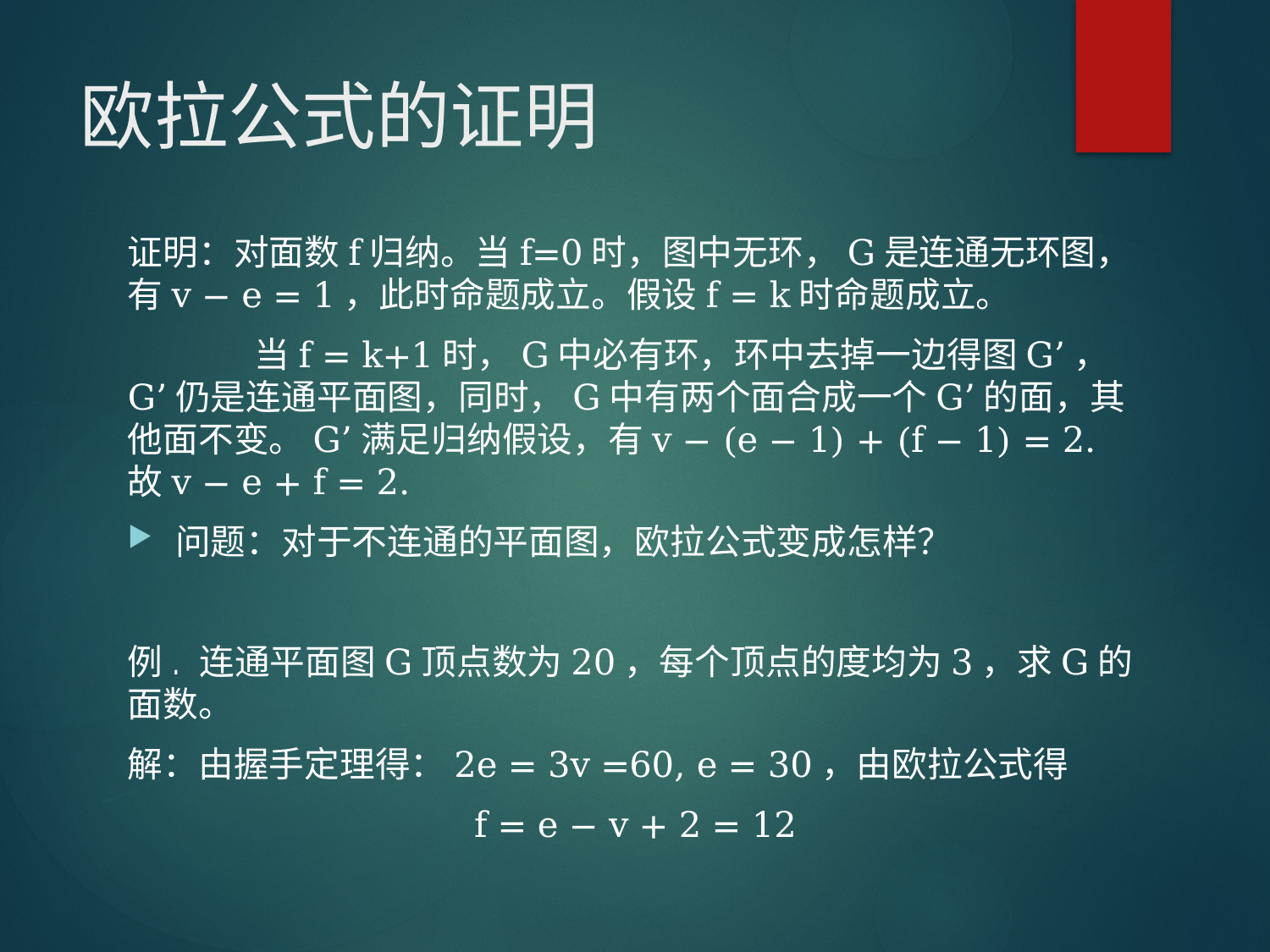

# 欧拉公式的证明
证明：对面数f归纳。当f=0时，图中无环，G是连通无环图，有v − e = 1，此时命题成立。假设f = k时命题成立。
	当f = k+1时，G中必有环，环中去掉一边得图G’，G’仍是连通平面图，同时，G中有两个面合成一个G’的面，其他面不变。G’满足归纳假设，有v − (e − 1) + (f − 1) = 2. 故v − e + f = 2.
问题：对于不连通的平面图，欧拉公式变成怎样？

例. 连通平面图G顶点数为20，每个顶点的度均为3，求G的面数。
解：由握手定理得：2e = 3v =60, e = 30，由欧拉公式得
f = e − v + 2 = 12